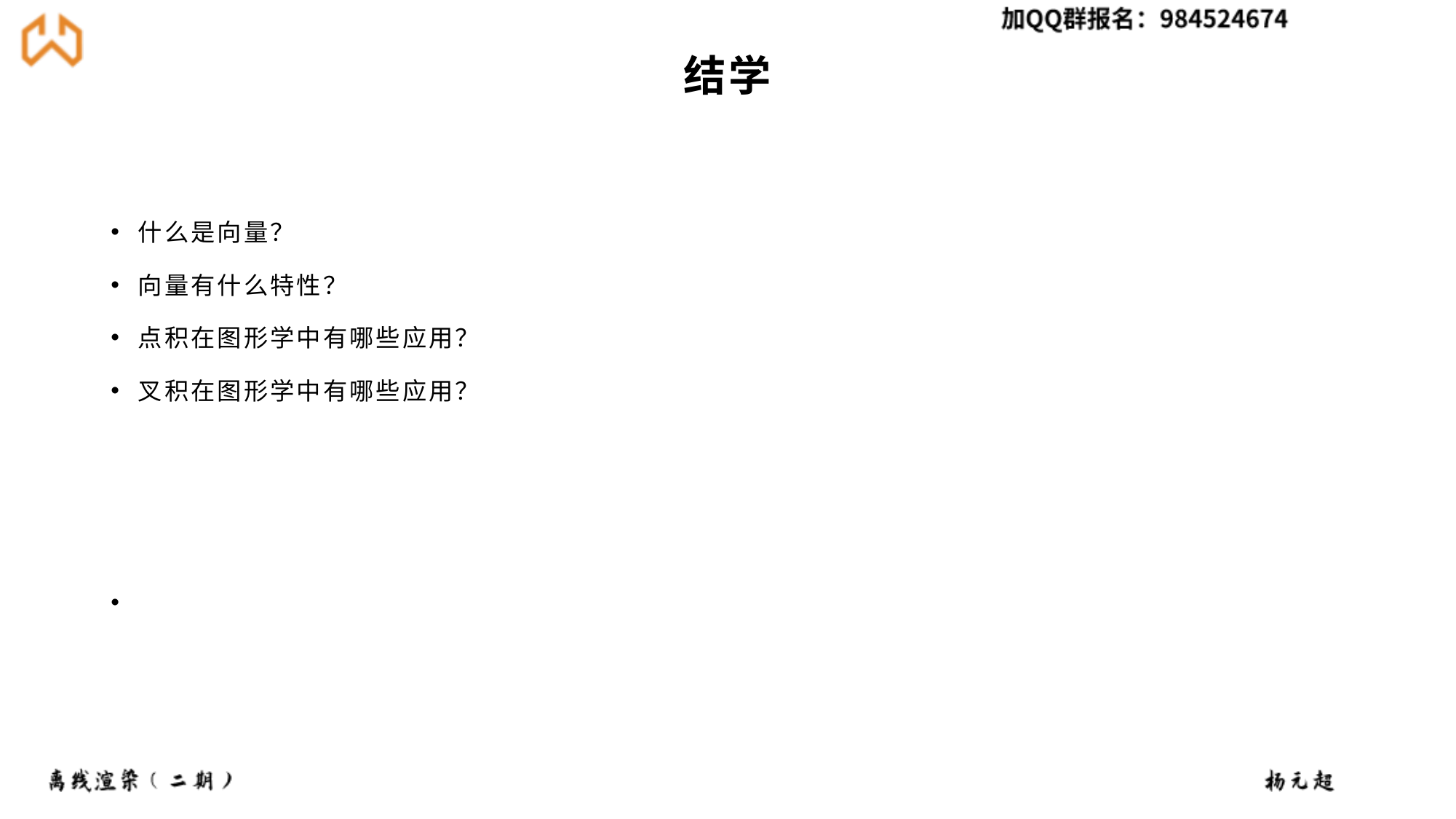

# 结学
什么是向量？
向量有什么特性？
点积在图形学中有哪些应用？
叉积在图形学中有哪些应用？